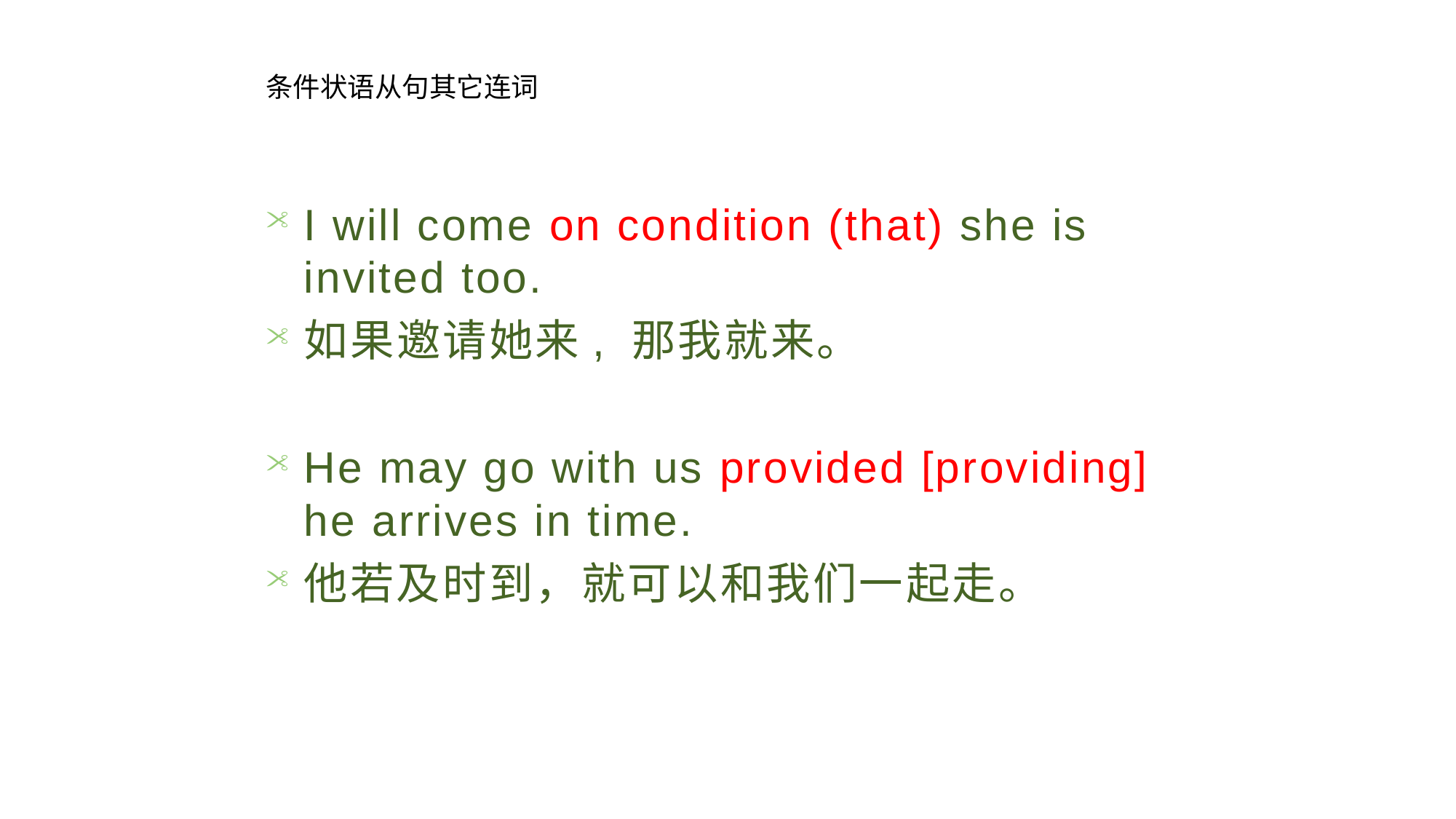

条件状语从句其它连词
I will come on condition (that) she is invited too.
如果邀请她来, 那我就来。

He may go with us provided [providing] he arrives in time.
他若及时到，就可以和我们一起走。